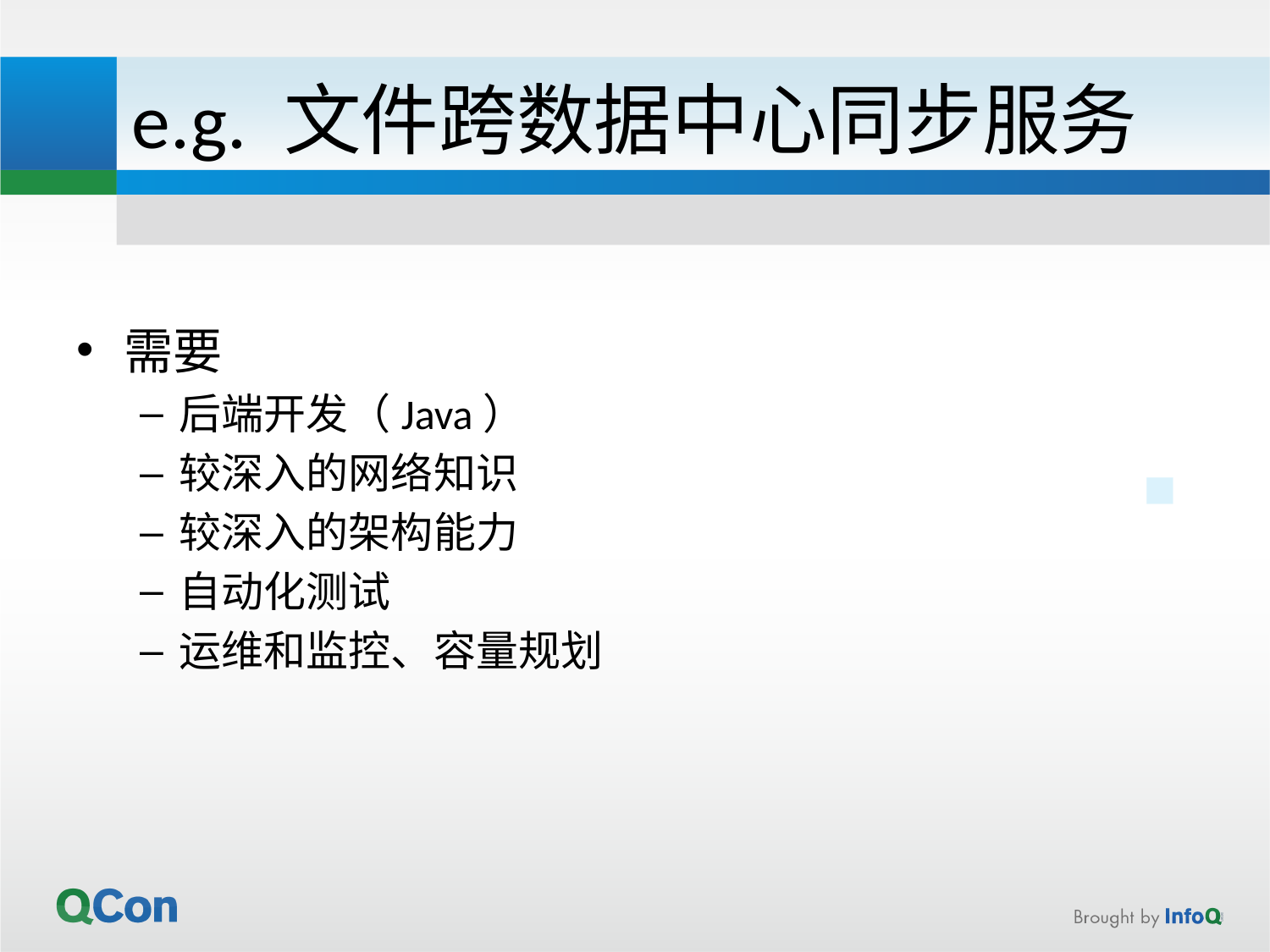

# e.g. 文件跨数据中心同步服务
需要
后端开发（Java）
较深入的网络知识
较深入的架构能力
自动化测试
运维和监控、容量规划